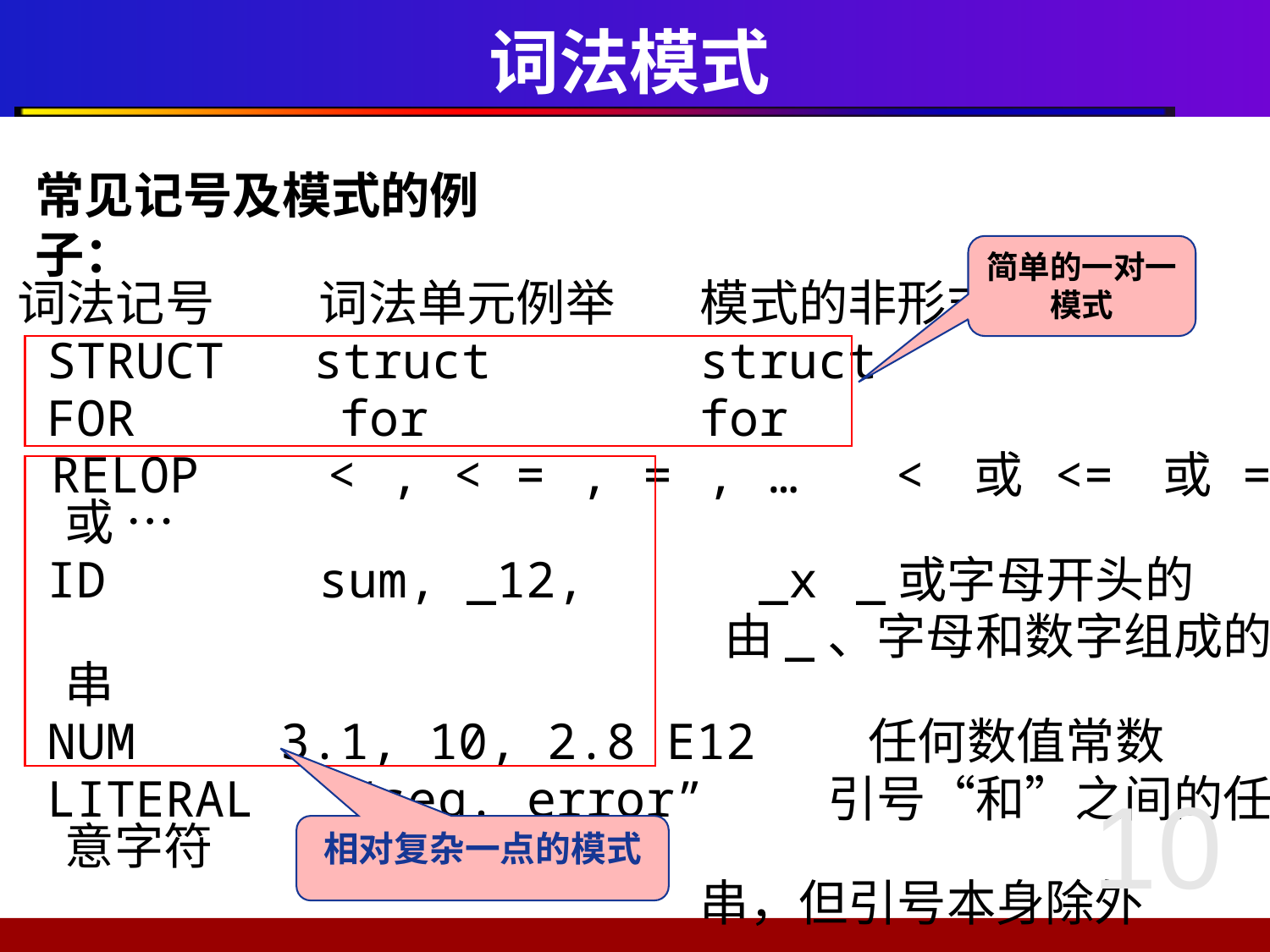

# 词法模式
常见记号及模式的例子：
简单的一对一模式
词法记号	词法单元例举	模式的非形式描述
 STRUCT   struct		struct
 FOR	     for			for
 RELOP 	< , < = , = , …	 < 或 <= 或 = 或 …
 ID		sum, _12, 	  _x	 _或字母开头的
						 由_、字母和数字组成的串
 NUM	   3.1, 10, 2.8 E12	 任何数值常数
 LITERAL	 “seg. error”	引号“和”之间的任意字符
						串，但引号本身除外

10
相对复杂一点的模式